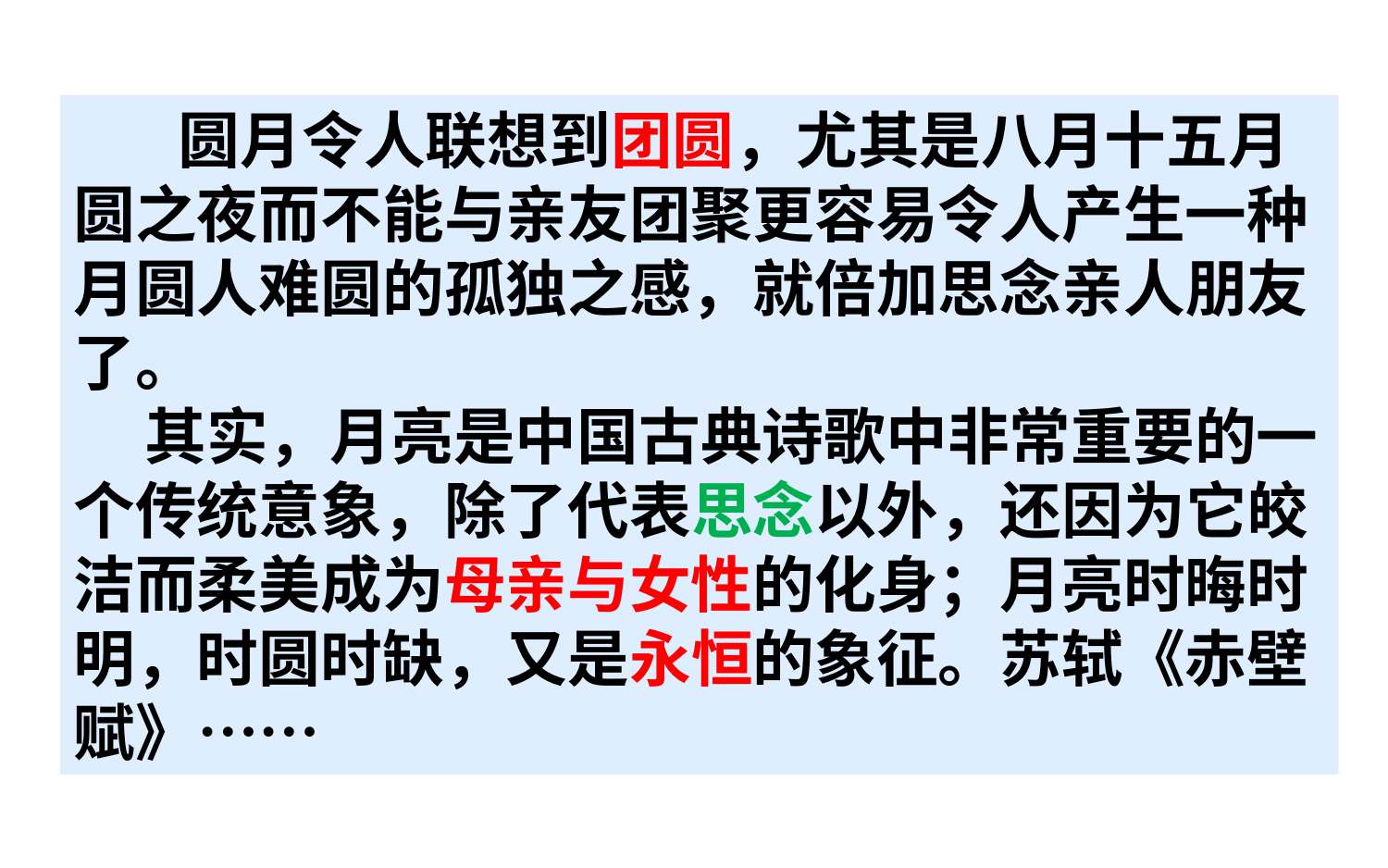

圆月令人联想到团圆，尤其是八月十五月
圆之夜而不能与亲友团聚更容易令人产生一种月圆人难圆的孤独之感，就倍加思念亲人朋友了。
    其实，月亮是中国古典诗歌中非常重要的一个传统意象，除了代表思念以外，还因为它皎洁而柔美成为母亲与女性的化身；月亮时晦时明，时圆时缺，又是永恒的象征。苏轼《赤壁赋》……